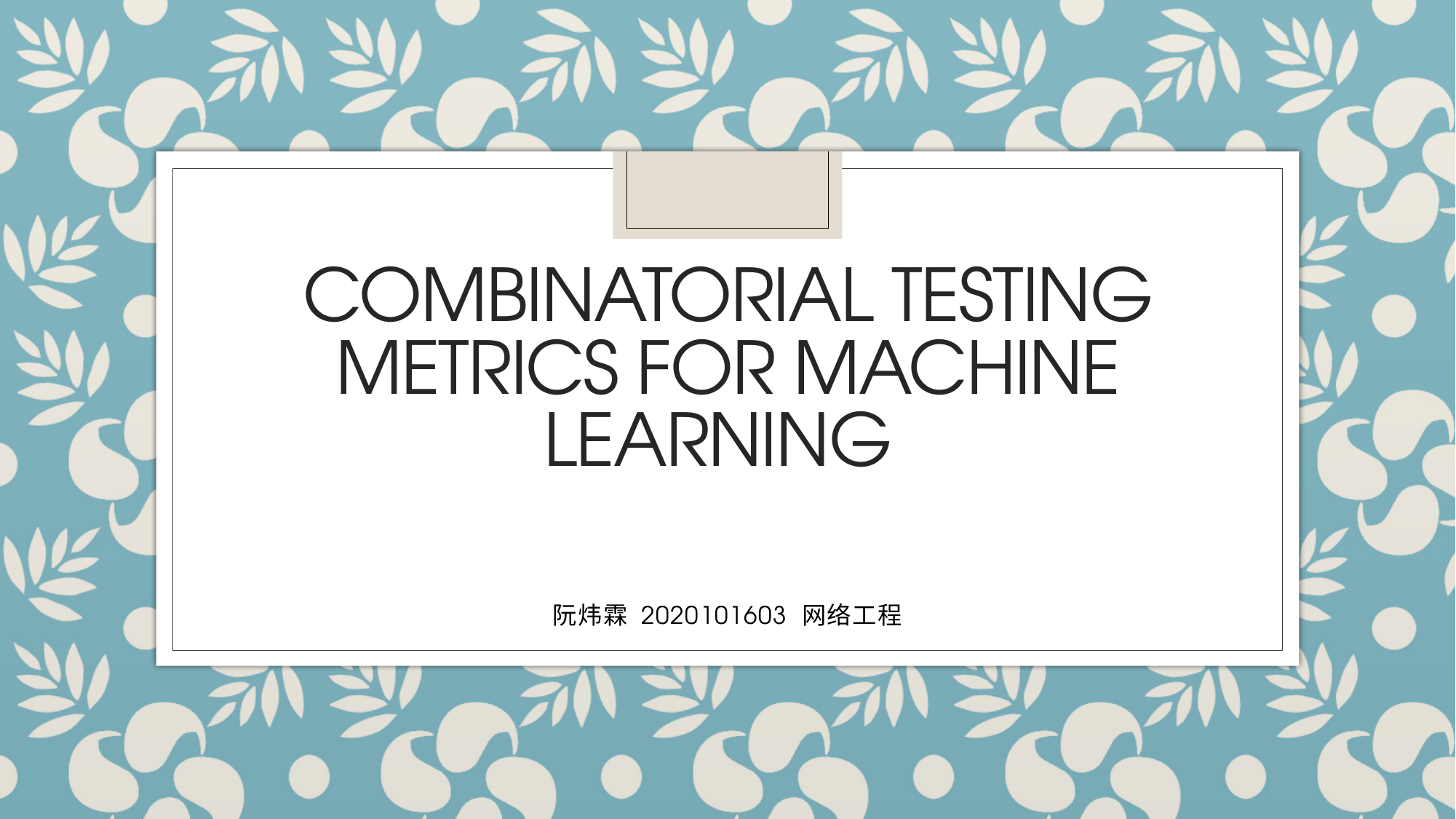

# Combinatorial Testing Metrics for Machine Learning
阮炜霖 2020101603 网络工程